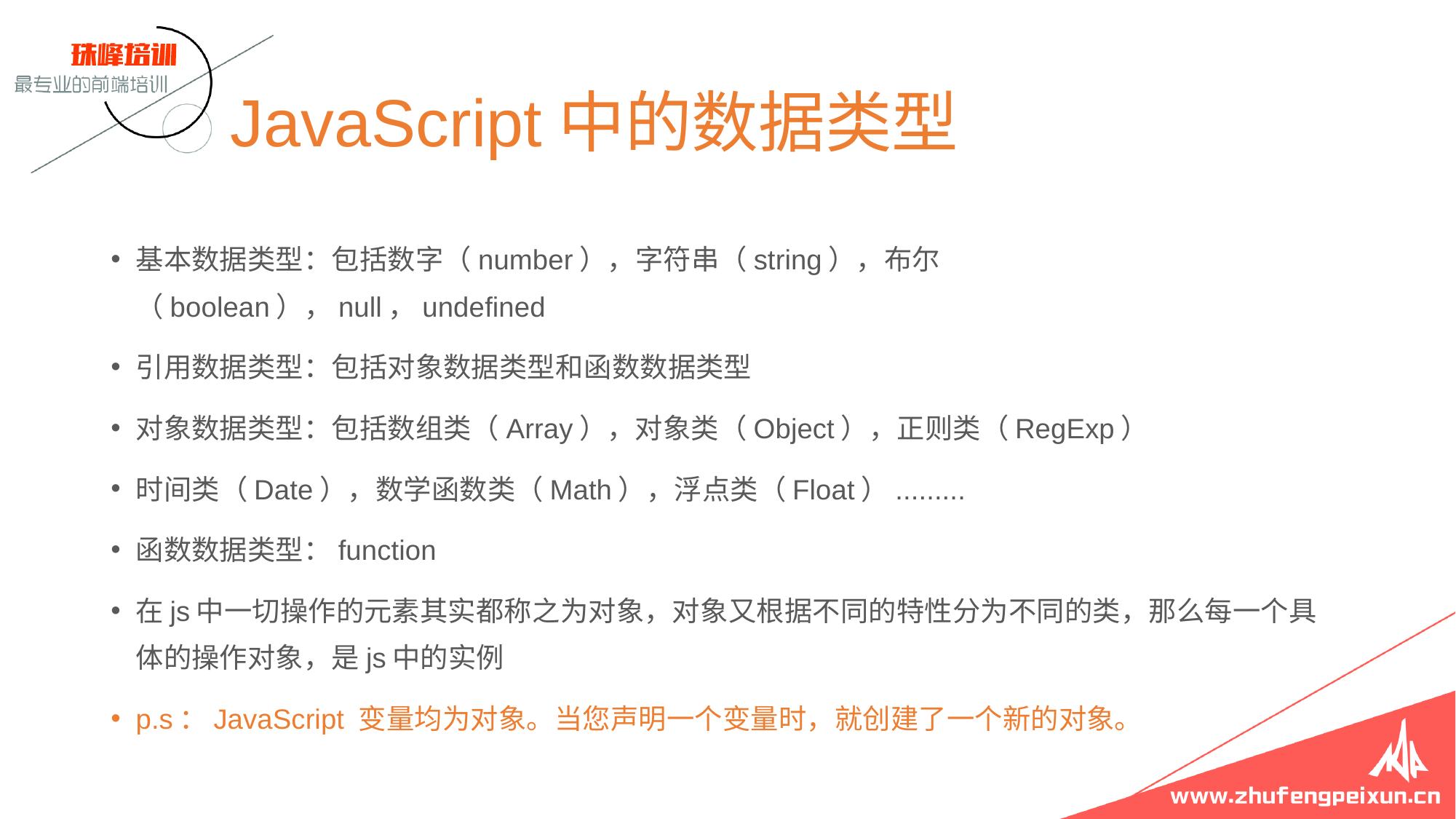

# JavaScript中的数据类型
基本数据类型：包括数字（number），字符串（string），布尔（boolean），null，undefined
引用数据类型：包括对象数据类型和函数数据类型
对象数据类型：包括数组类（Array），对象类（Object），正则类（RegExp）
时间类（Date），数学函数类（Math），浮点类（Float）.........
函数数据类型：function
在js中一切操作的元素其实都称之为对象，对象又根据不同的特性分为不同的类，那么每一个具体的操作对象，是js中的实例
p.s：JavaScript 变量均为对象。当您声明一个变量时，就创建了一个新的对象。